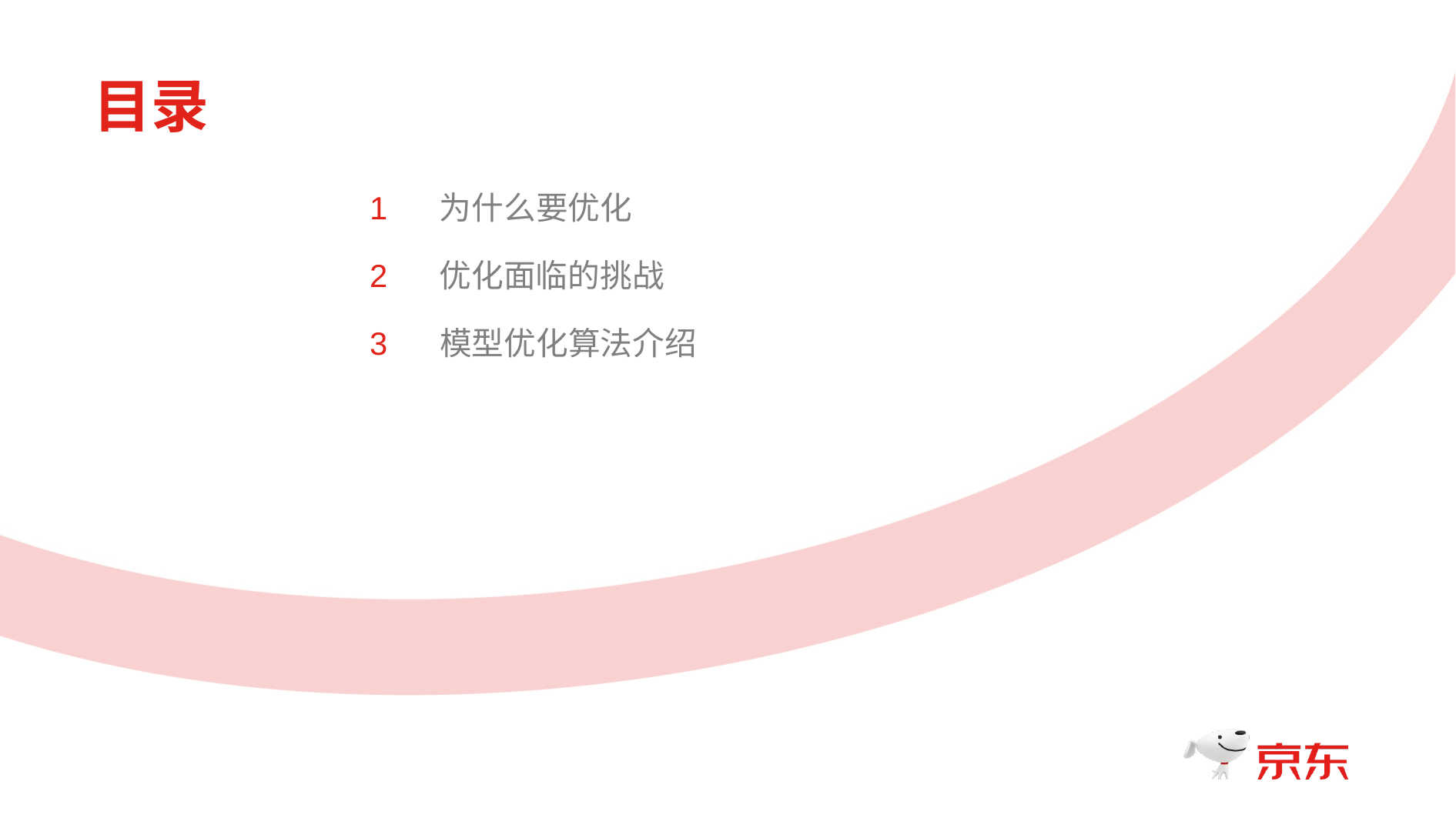

目录
1
为什么要优化
2
优化面临的挑战

3
模型优化算法介绍